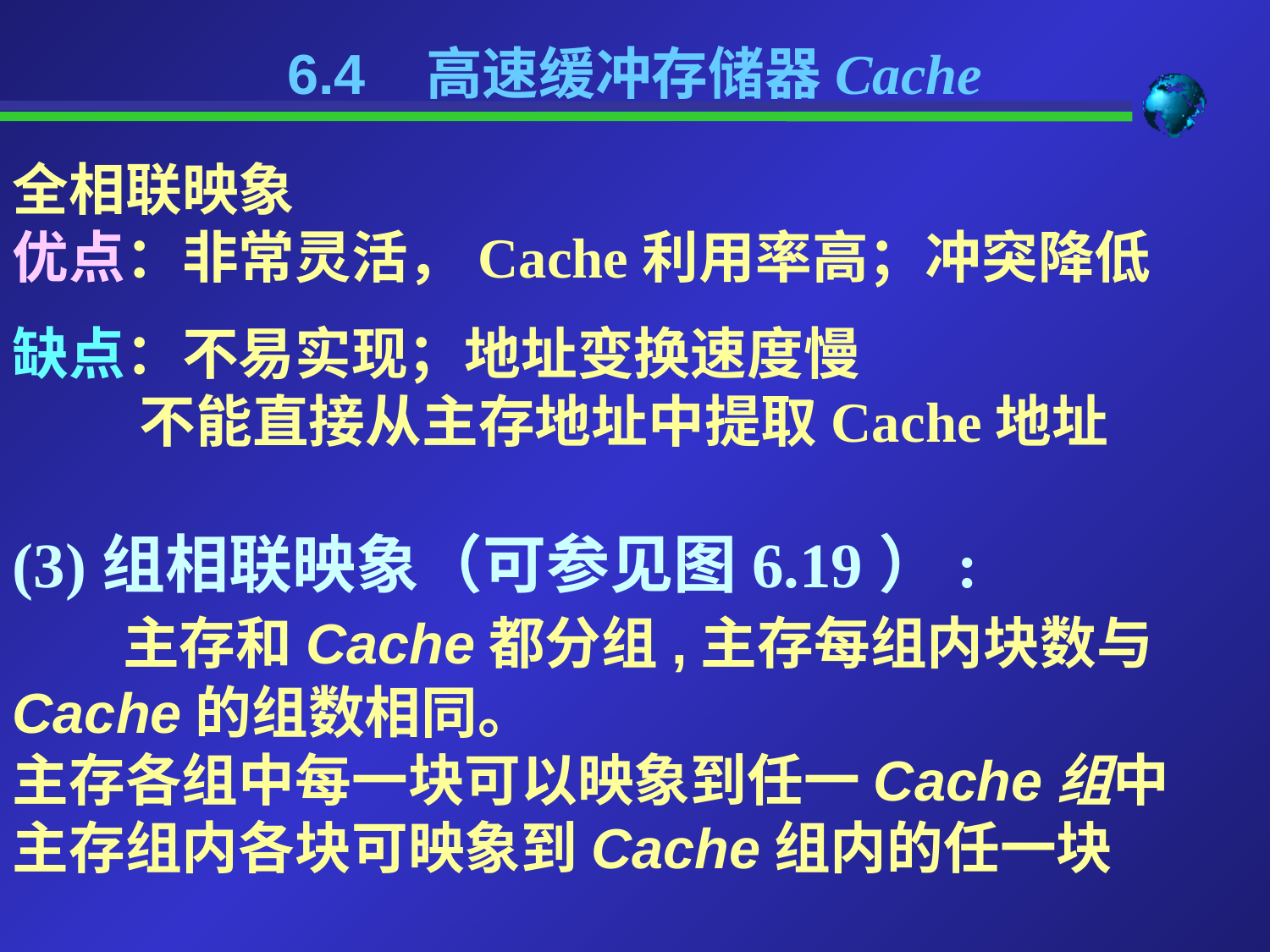

6.4   高速缓冲存储器Cache
全相联映象
优点：非常灵活，Cache利用率高；冲突降低
缺点：不易实现；地址变换速度慢
	不能直接从主存地址中提取Cache地址
(3)组相联映象（可参见图6.19）:
      主存和Cache都分组,主存每组内块数与Cache的组数相同。
主存各组中每一块可以映象到任一Cache组中
主存组内各块可映象到Cache组内的任一块
65